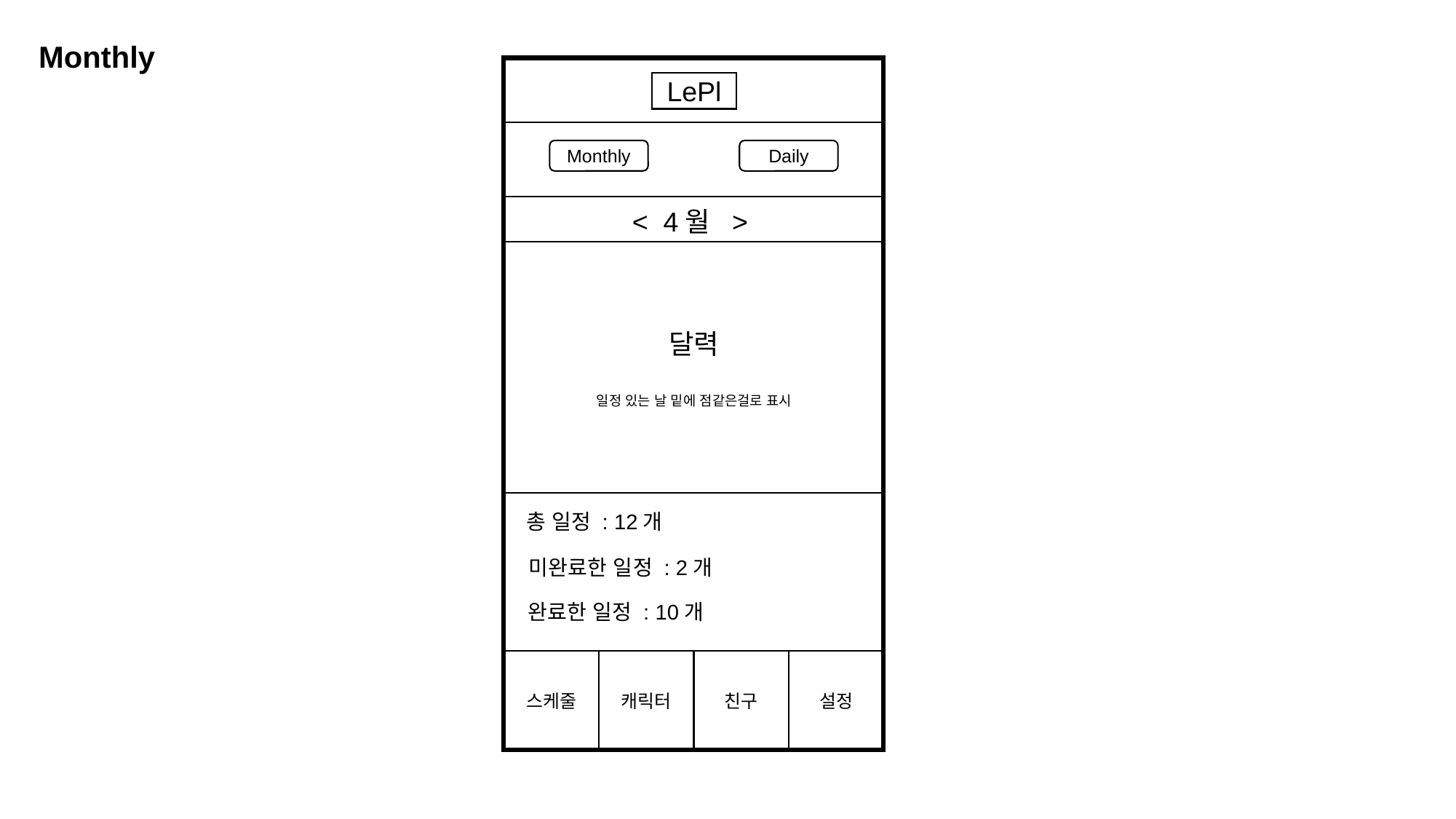

Monthly

LePl
Monthly
Daily

<  4월  >
달력

일정 있는 날 밑에 점같은걸로 표시
총 일정 : 12개
미완료한 일정 : 2개
완료한 일정 : 10개
스케줄
캐릭터
친구
설정